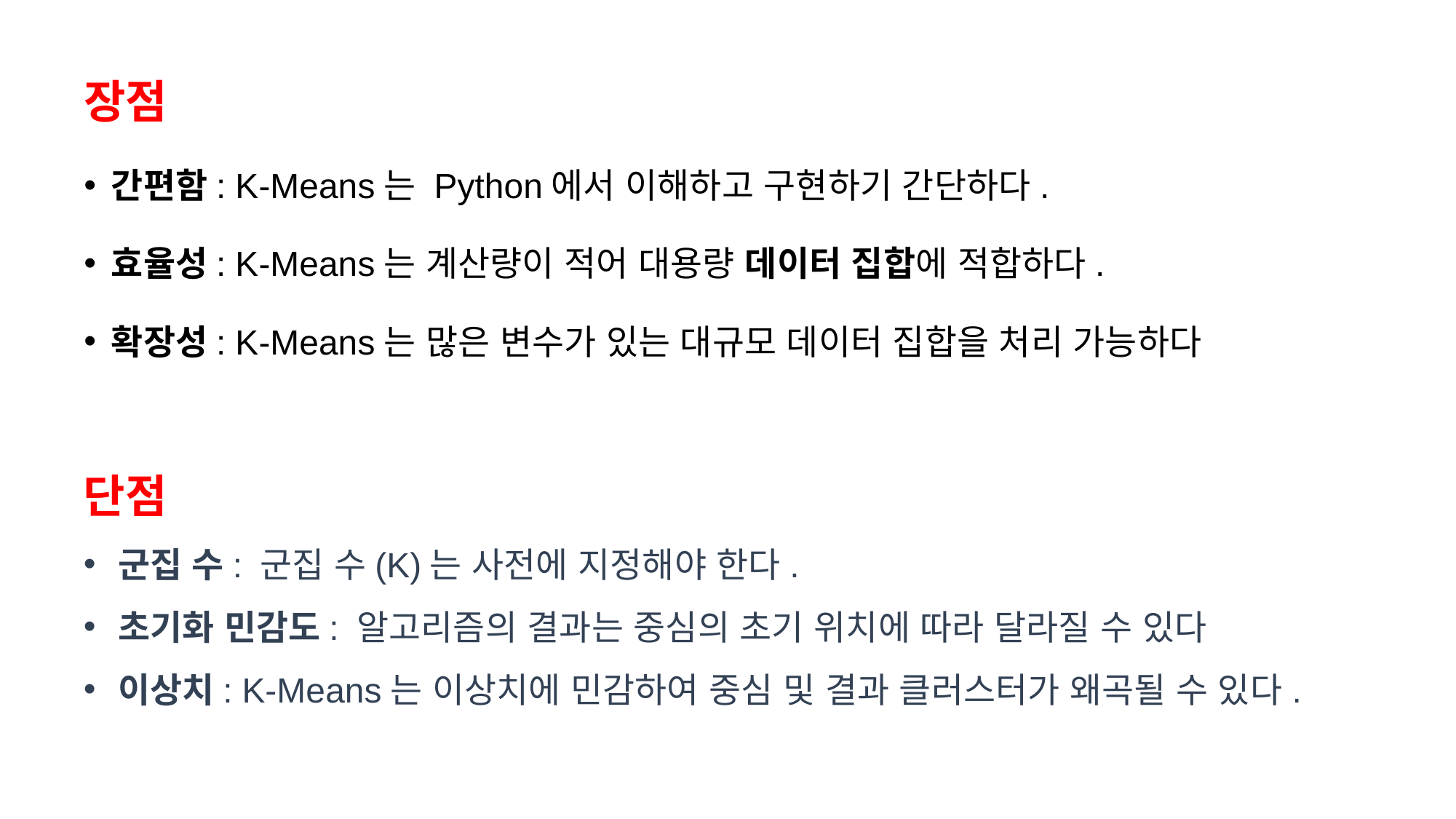

장점
간편함: K-Means는 Python에서 이해하고 구현하기 간단하다.
효율성: K-Means는 계산량이 적어 대용량 데이터 집합에 적합하다.
확장성: K-Means는 많은 변수가 있는 대규모 데이터 집합을 처리 가능하다
단점
군집 수: 군집 수(K)는 사전에 지정해야 한다.
초기화 민감도: 알고리즘의 결과는 중심의 초기 위치에 따라 달라질 수 있다
이상치: K-Means는 이상치에 민감하여 중심 및 결과 클러스터가 왜곡될 수 있다.